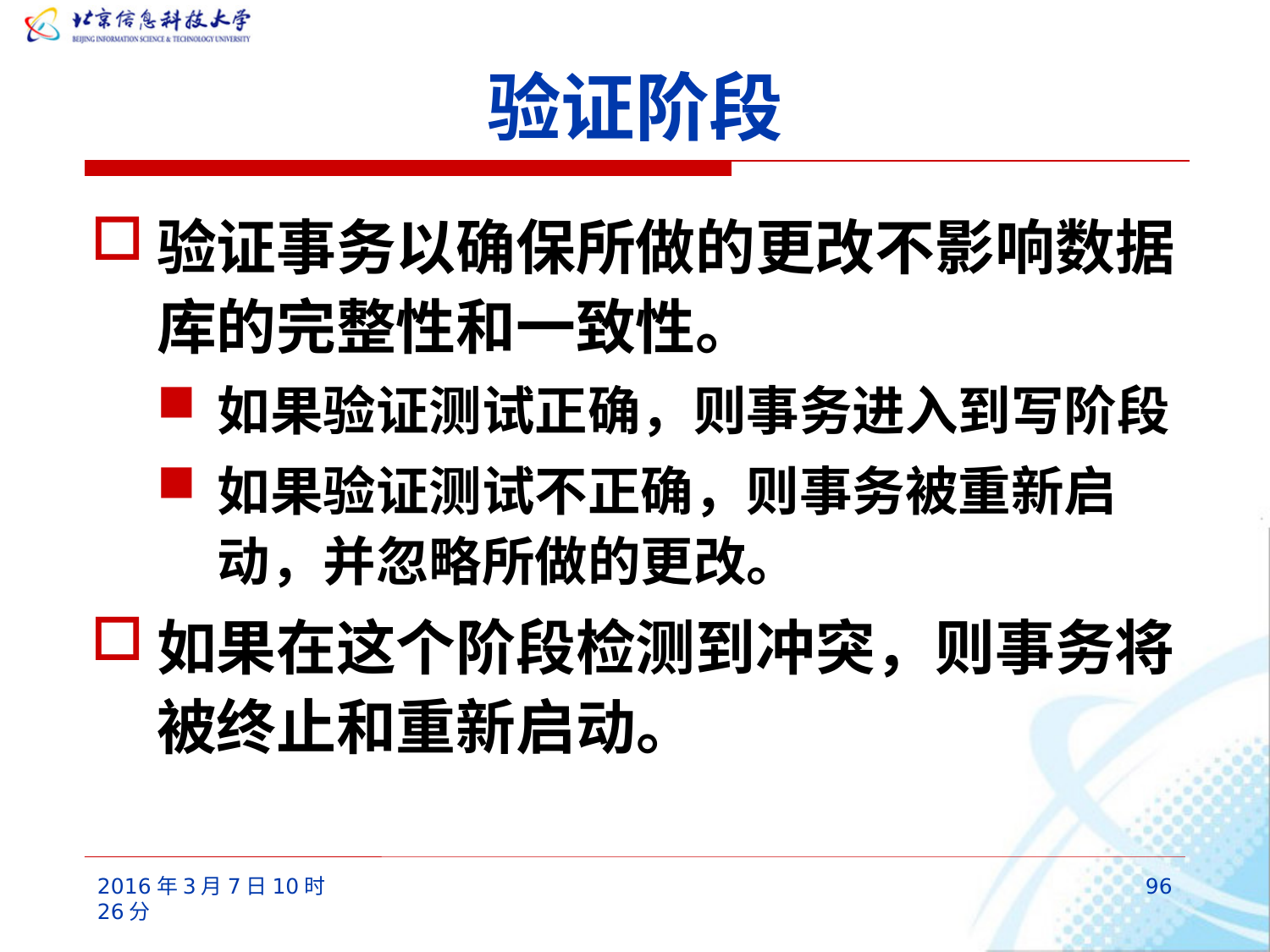

# 验证阶段
验证事务以确保所做的更改不影响数据库的完整性和一致性。
如果验证测试正确，则事务进入到写阶段
如果验证测试不正确，则事务被重新启动，并忽略所做的更改。
如果在这个阶段检测到冲突，则事务将被终止和重新启动。
2016年3月7日10时26分
96